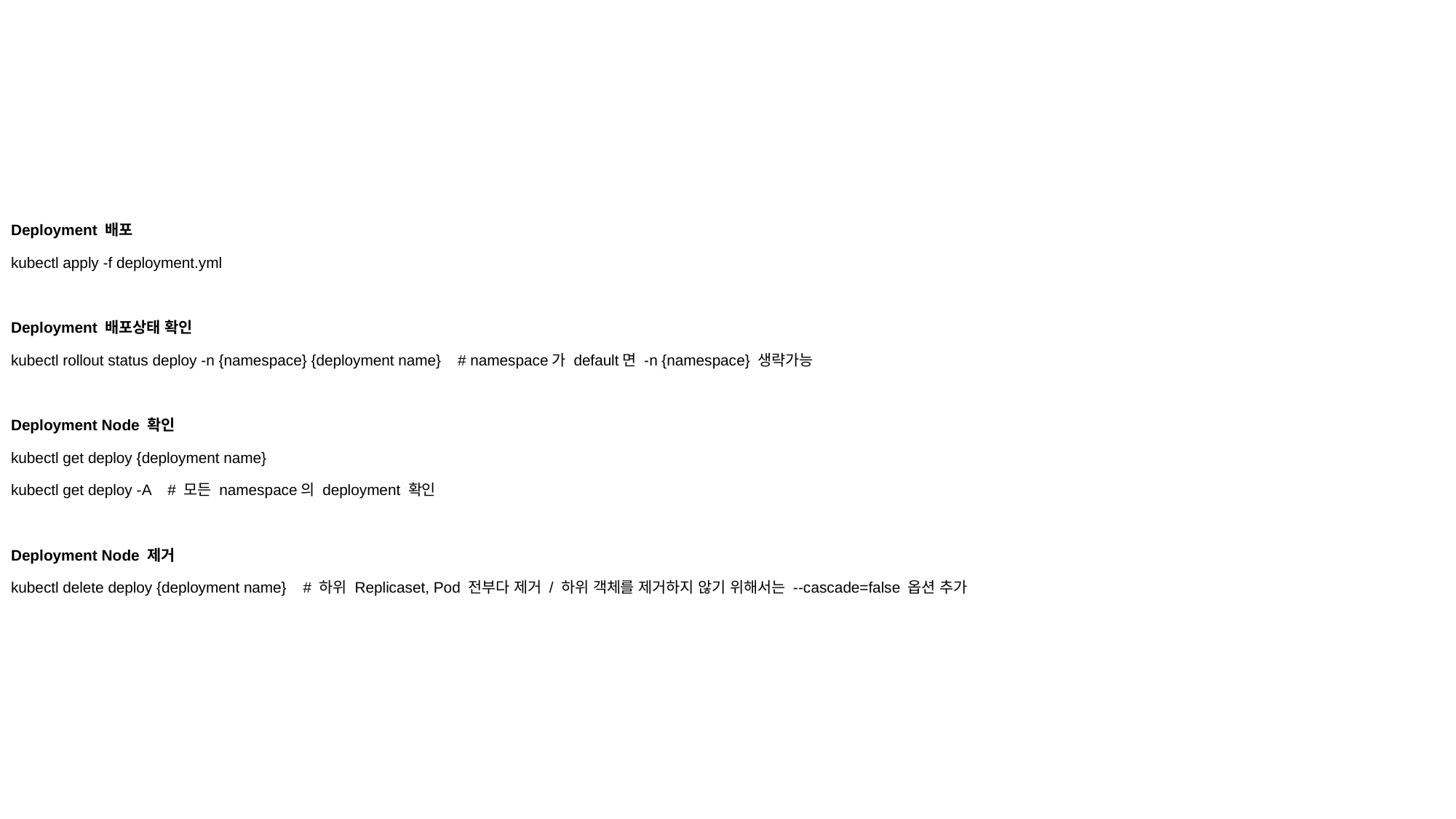

# Deployment 배포 kubectl apply -f deployment.yml Deployment 배포상태 확인 kubectl rollout status deploy -n {namespace} {deployment name}    # namespace가 default면 -n {namespace} 생략가능 Deployment Node 확인 kubectl get deploy {deployment name} kubectl get deploy -A    # 모든 namespace의 deployment 확인 Deployment Node 제거 kubectl delete deploy {deployment name}    # 하위 Replicaset, Pod 전부다 제거 / 하위 객체를 제거하지 않기 위해서는 --cascade=false 옵션 추가